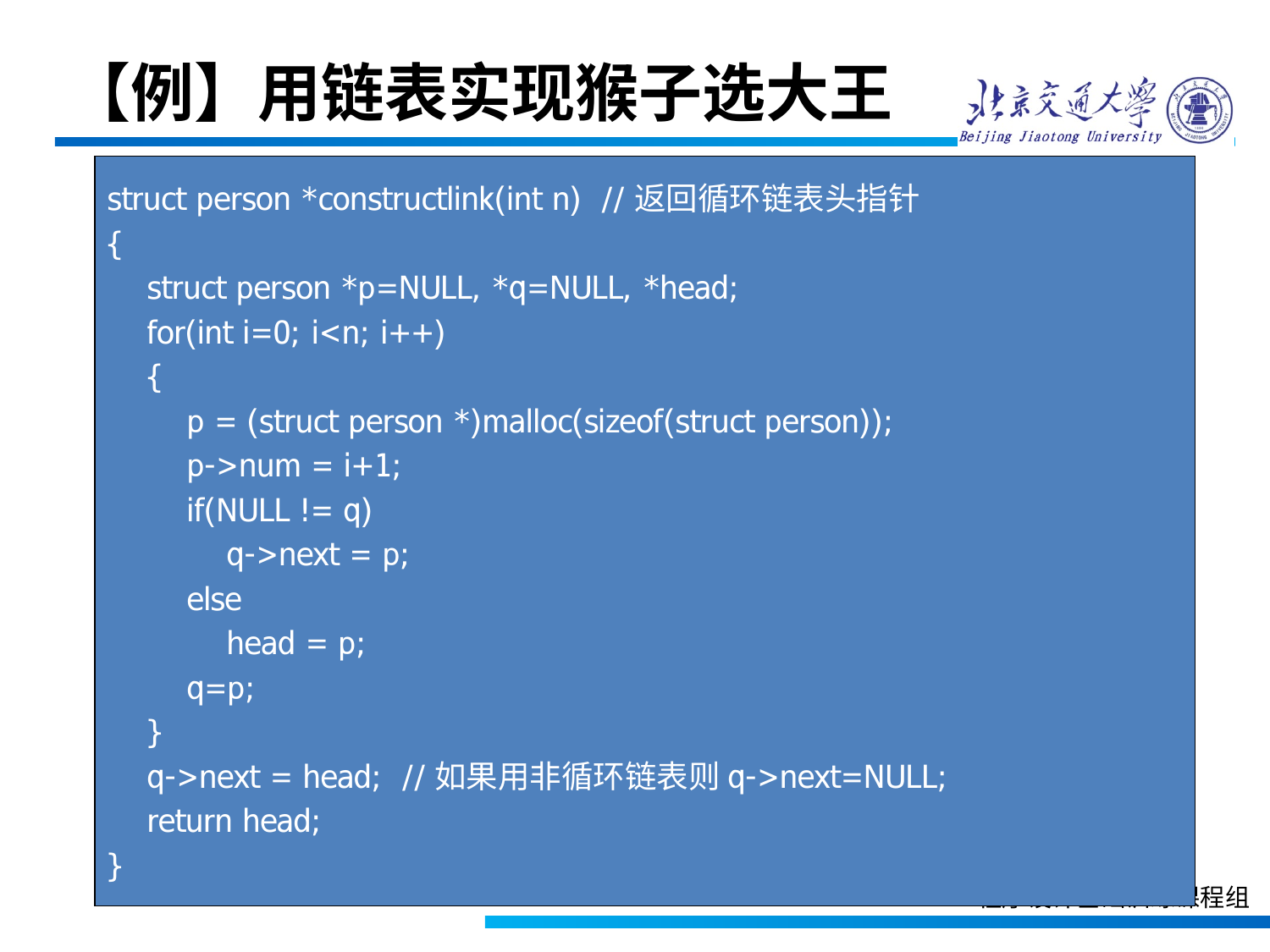

【例】用链表实现猴子选大王
struct person *constructlink(int n)  //返回循环链表头指针
{
    struct person *p=NULL, *q=NULL, *head;
    for(int i=0; i<n; i++)
    {
        p = (struct person *)malloc(sizeof(struct person));
        p->num = i+1;
        if(NULL != q)
            q->next = p;
        else
            head = p;
        q=p;
    }
    q->next = head;  //如果用非循环链表则q->next=NULL;
    return head;
}
程序设计基础训练课程组